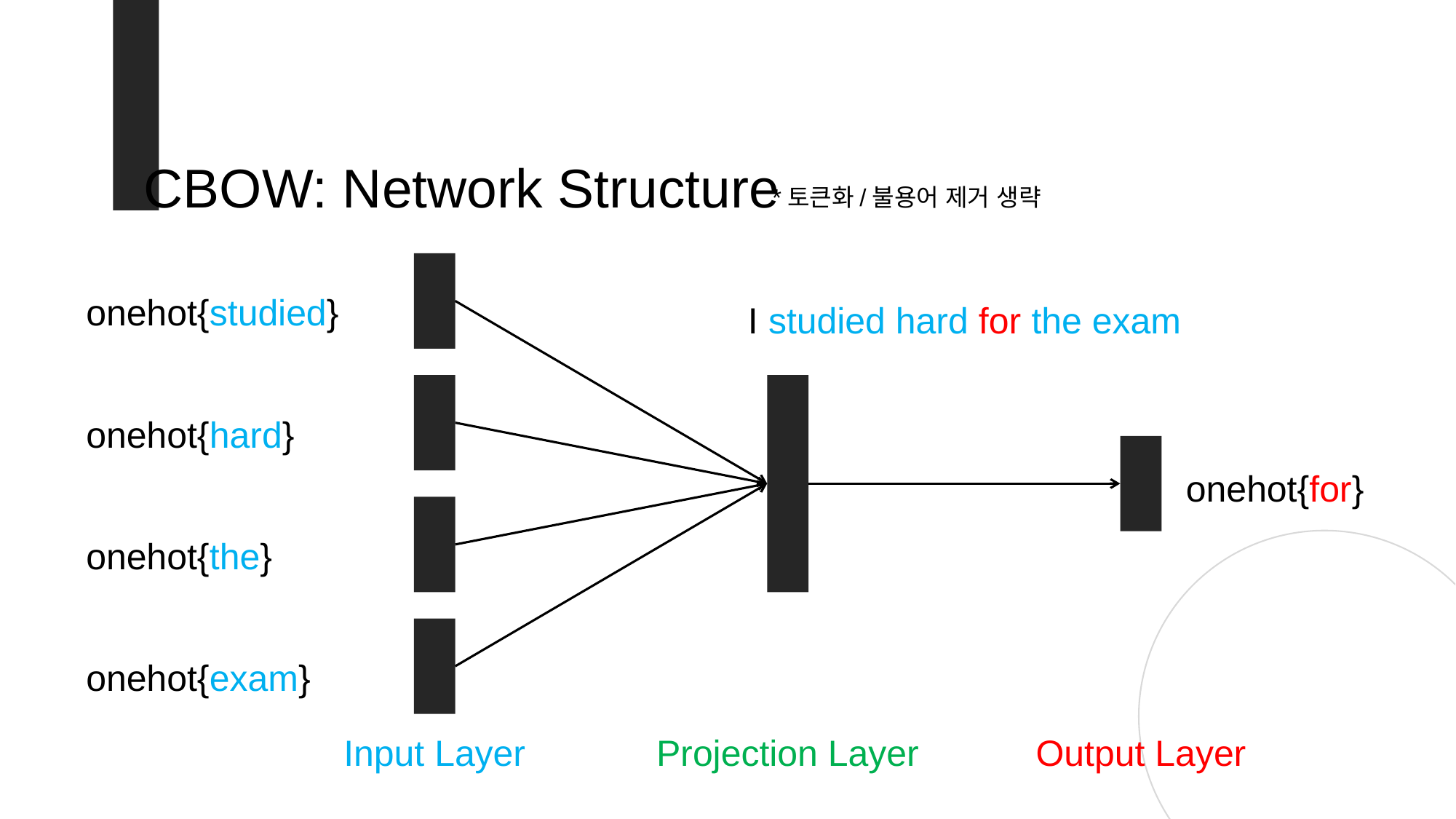

CBOW: Network Structure
*토큰화/불용어 제거 생략

onehot{studied}
I studied hard for the exam

onehot{hard}

onehot{for}

onehot{the}

onehot{exam}
Input Layer
Projection Layer
Output Layer